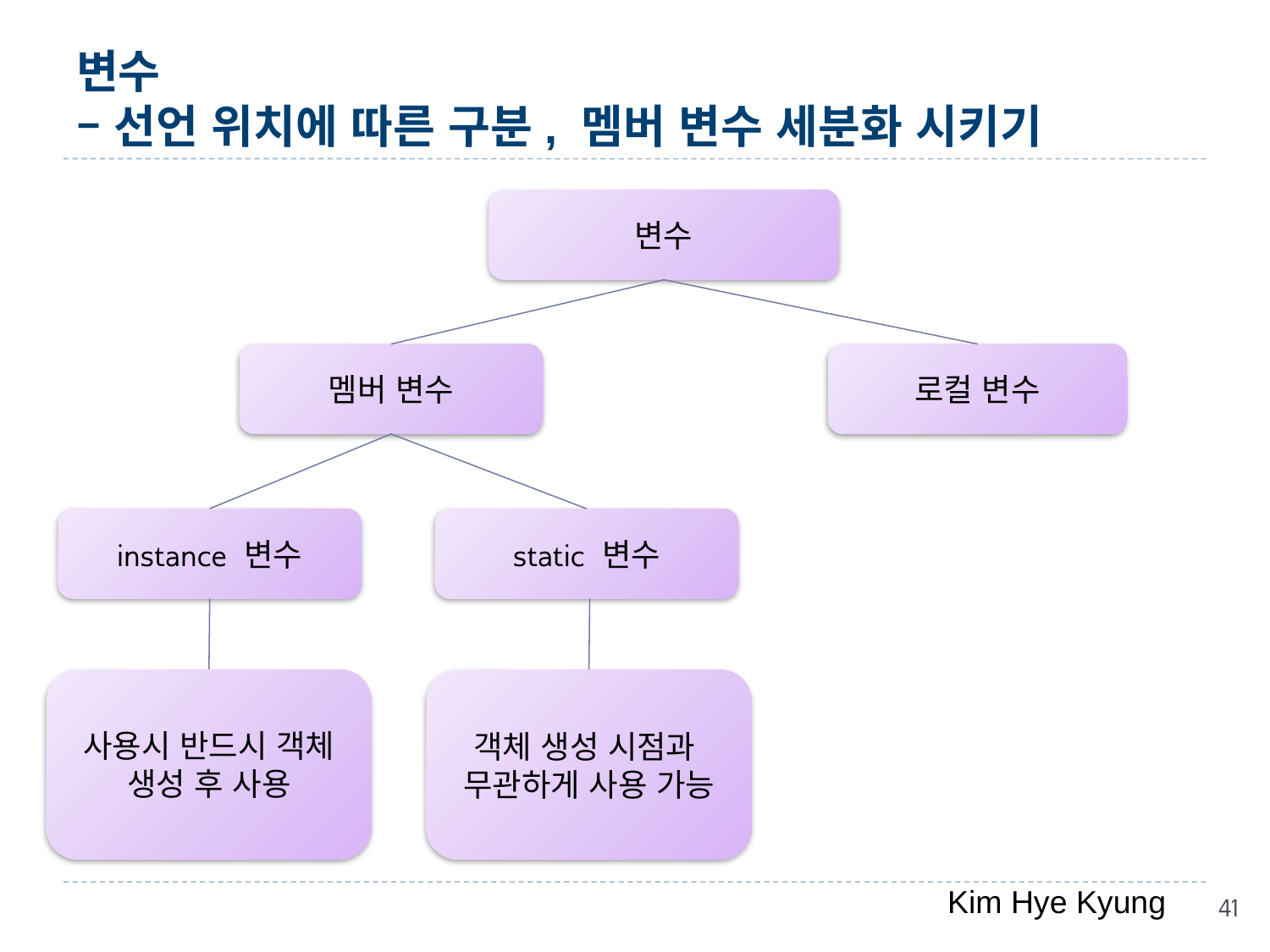

# 변수 – 선언 위치에 따른 구분, 멤버 변수 세분화 시키기
변수
로컬 변수
멤버 변수
instance 변수
static 변수
사용시 반드시 객체 생성 후 사용
객체 생성 시점과  무관하게 사용 가능
41